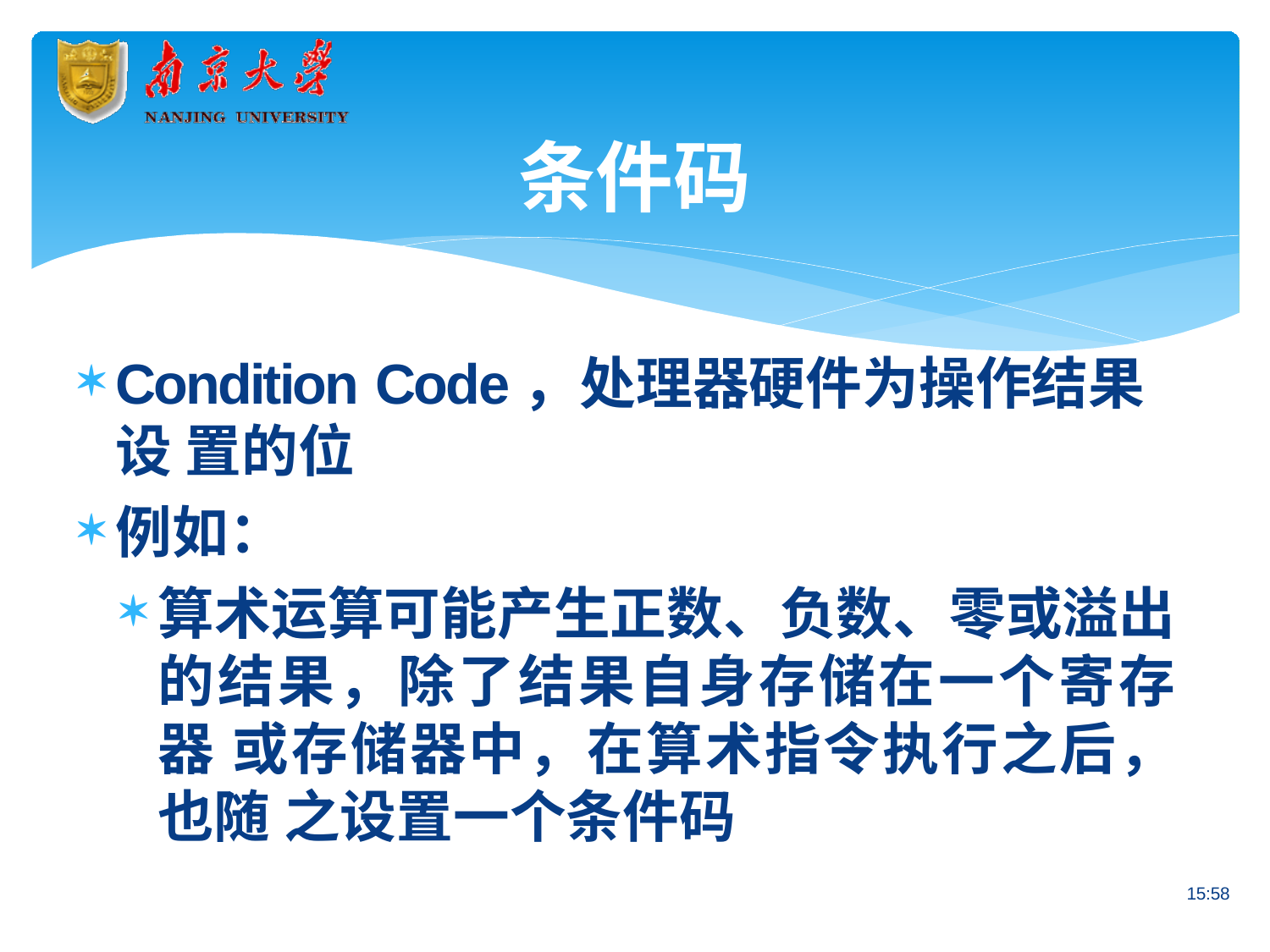

# 条件码
Condition Code，处理器硬件为操作结果设 置的位
例如：
算术运算可能产生正数、负数、零或溢出 的结果，除了结果自身存储在一个寄存器 或存储器中，在算术指令执行之后，也随 之设置一个条件码
15:58